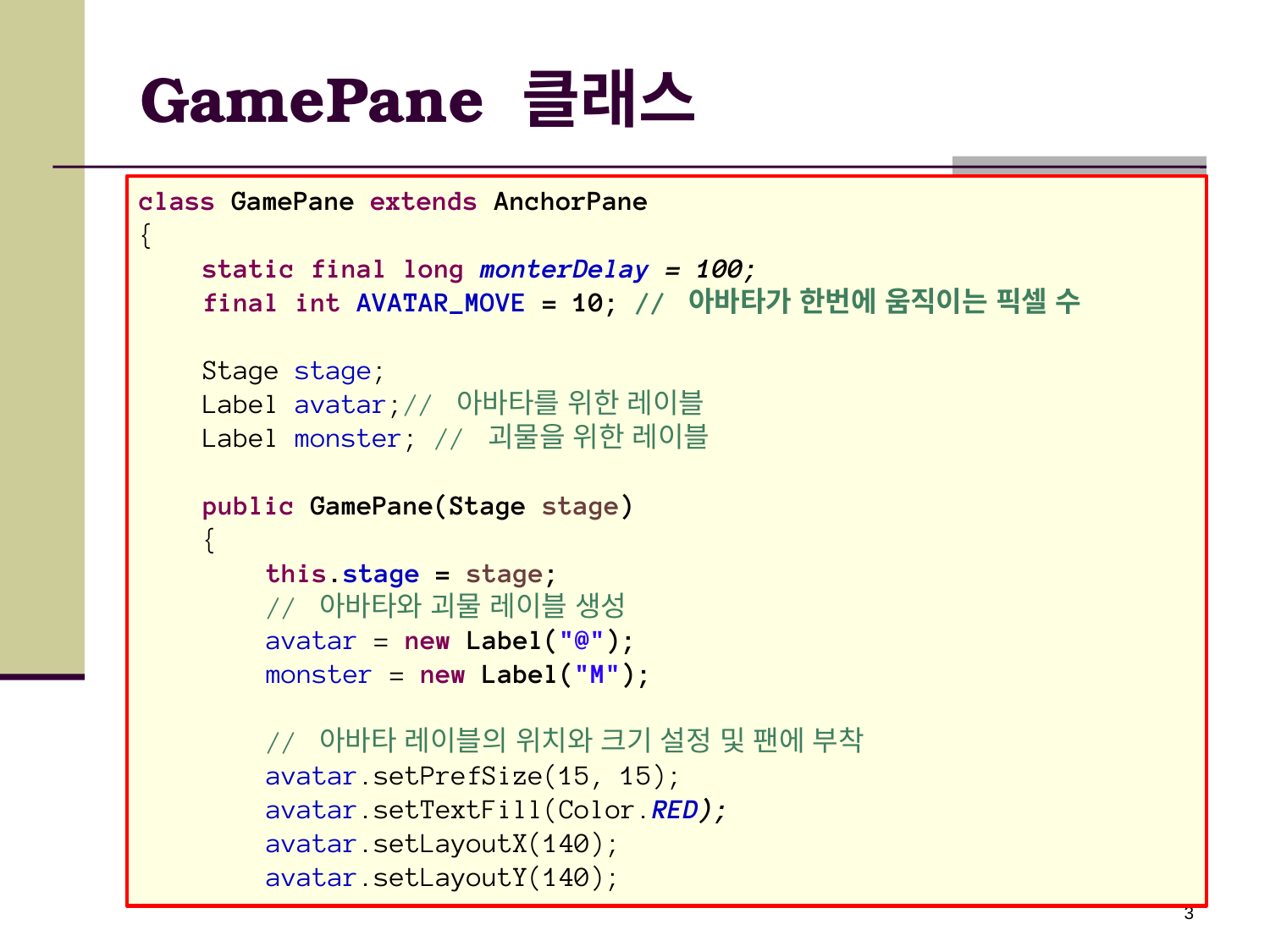

# GamePane 클래스

class GamePane extends AnchorPane
{
static final long monterDelay = 100;
final int AVATAR_MOVE = 10; // 아바타가 한번에 움직이는 픽셀 수

Stage stage;
Label avatar;// 아바타를 위한 레이블
Label monster; // 괴물을 위한 레이블

public GamePane(Stage stage)
{
this.stage = stage;
// 아바타와 괴물 레이블 생성
avatar = new Label("@");
monster = new Label("M");

// 아바타 레이블의 위치와 크기 설정 및 팬에 부착
avatar.setPrefSize(15, 15);
avatar.setTextFill(Color.RED);
avatar.setLayoutX(140);
avatar.setLayoutY(140);
3